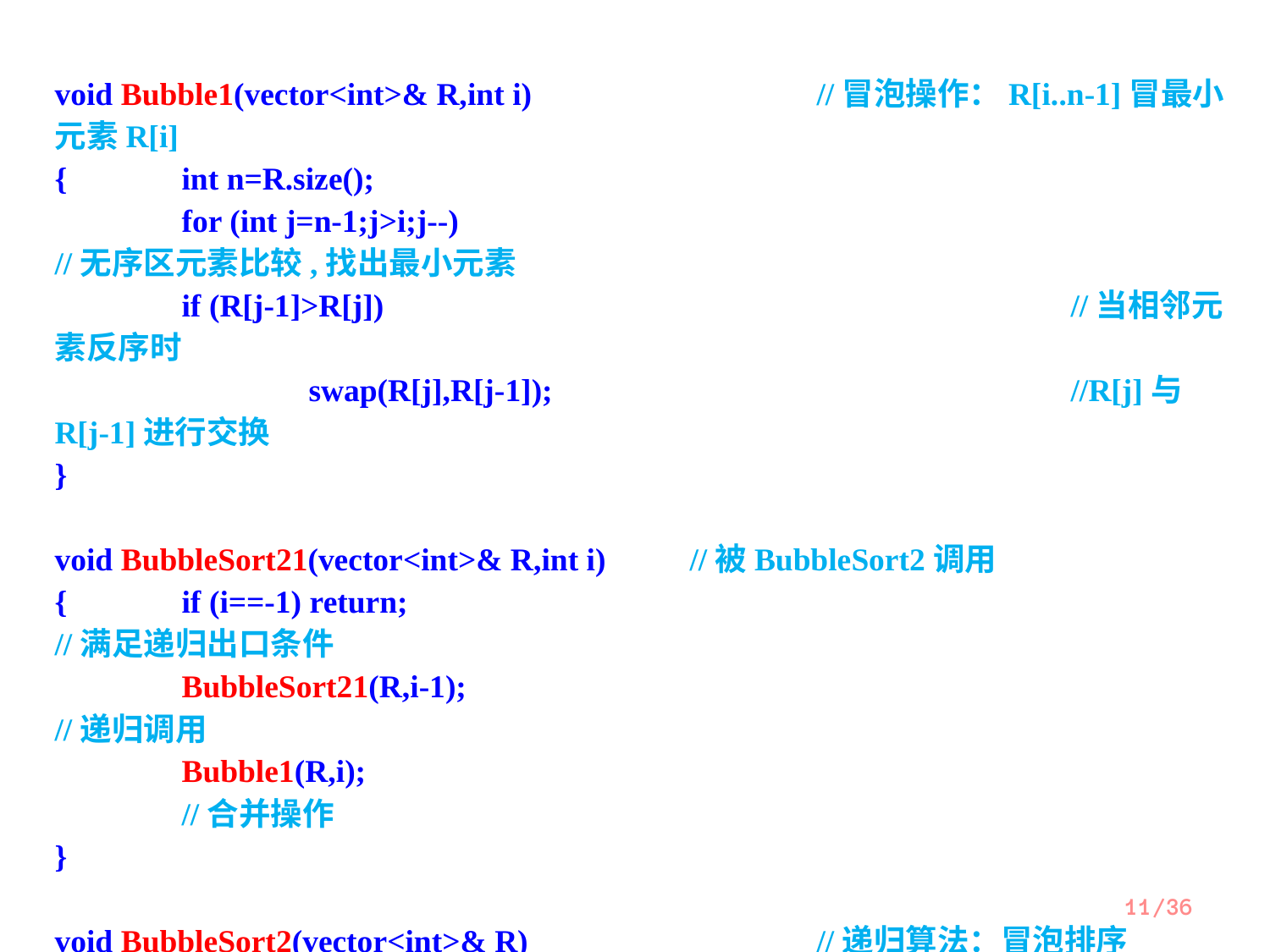

void Bubble1(vector<int>& R,int i)			//冒泡操作：R[i..n-1]冒最小元素R[i]
{   	int n=R.size();
    	for (int j=n-1;j>i;j--)						//无序区元素比较,找出最小元素
        	if (R[j-1]>R[j])						//当相邻元素反序时
            		swap(R[j],R[j-1]);					//R[j]与R[j-1]进行交换
}

void BubbleSort21(vector<int>& R,int i)	//被BubbleSort2调用
{   	if (i==-1) return; 							//满足递归出口条件
    	BubbleSort21(R,i-1); 						//递归调用
    	Bubble1(R,i); 								//合并操作
}

void BubbleSort2(vector<int>& R)			//递归算法：冒泡排序
{   	int n=R.size();
    	BubbleSort21(R,n-2);
}
11/36